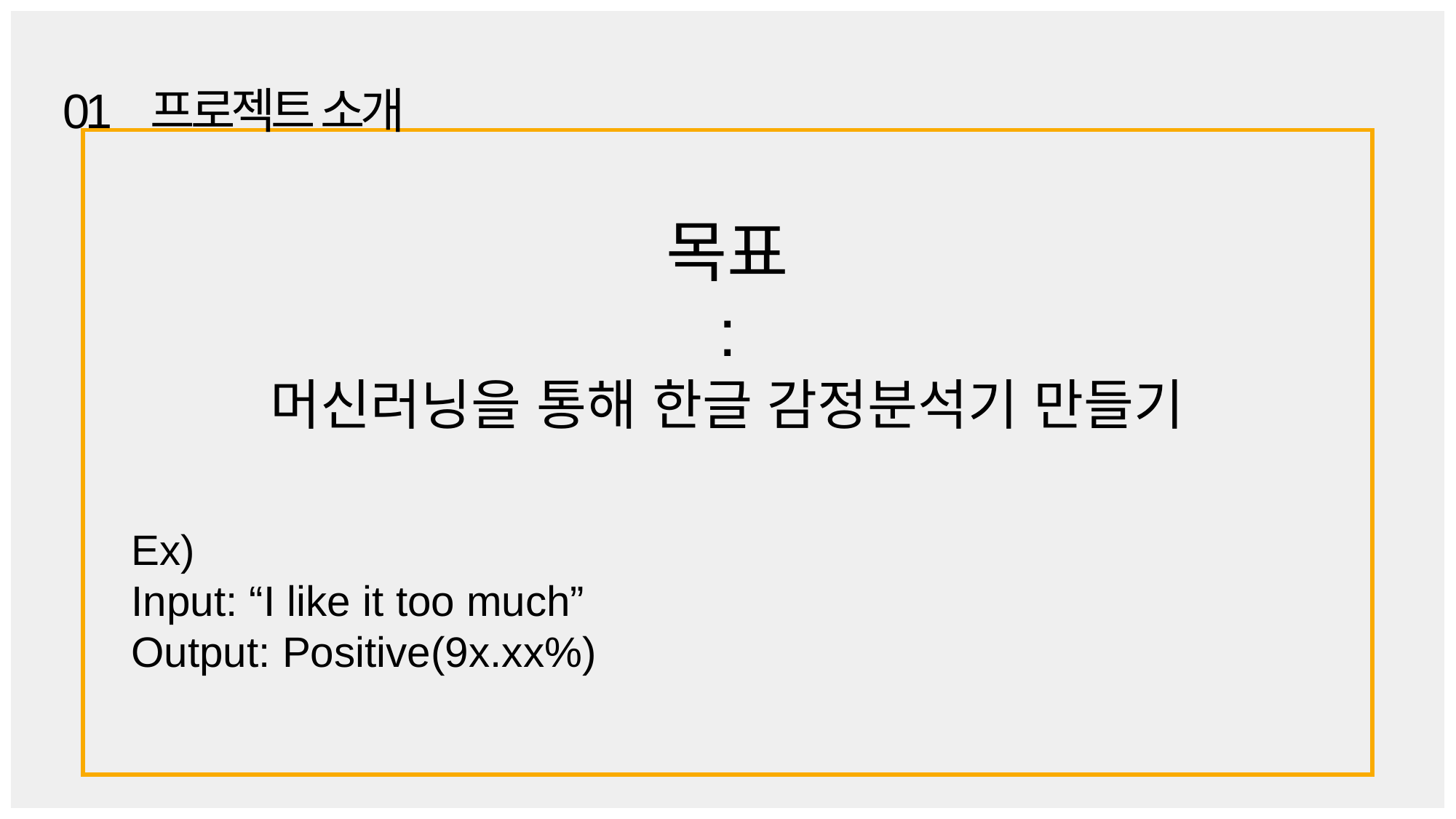

01   프로젝트 소개

목표
:
머신러닝을 통해 한글 감정분석기 만들기

Ex)
Input: “I like it too much”
Output: Positive(9x.xx%)